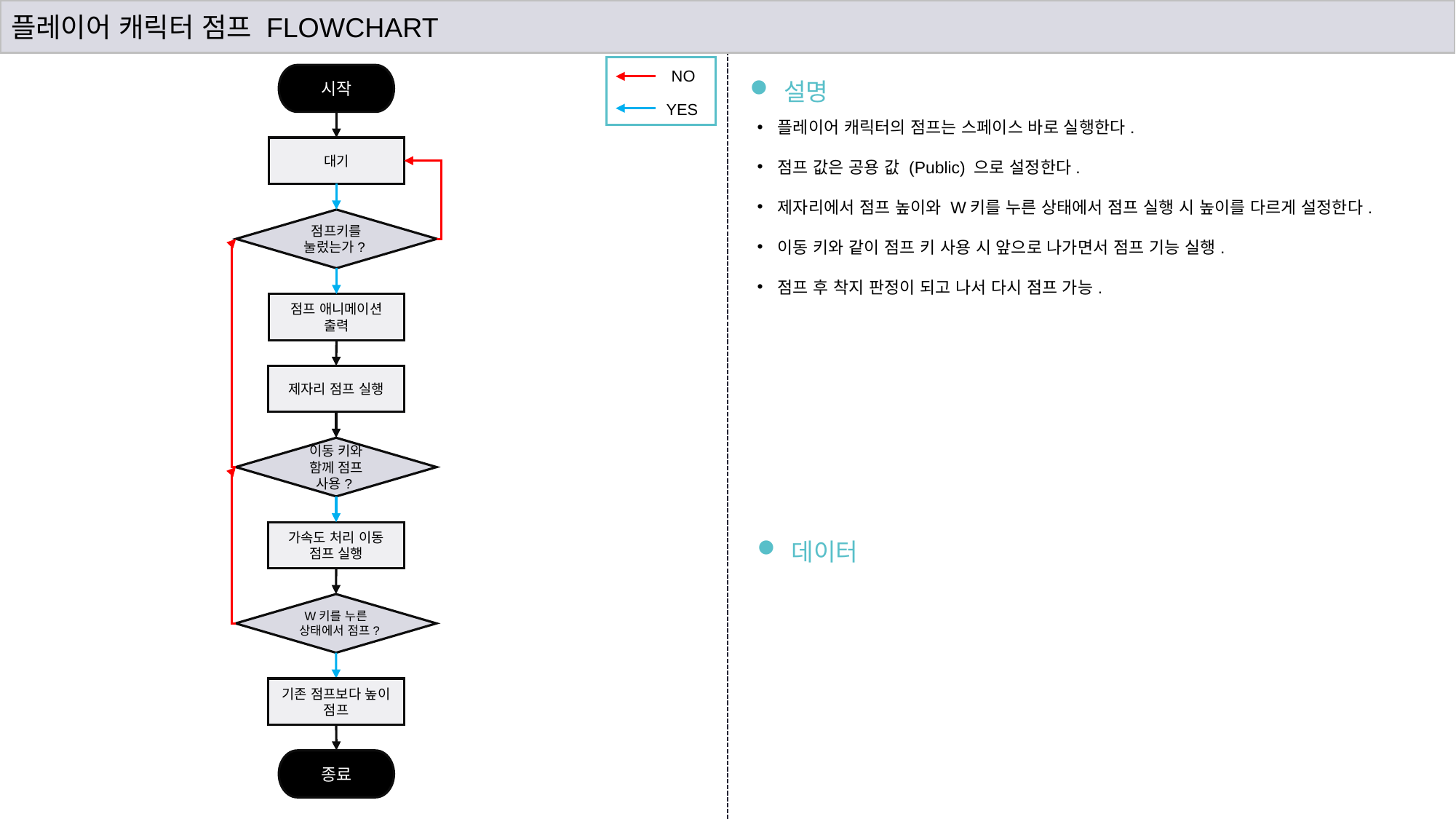

플레이어 캐릭터 점프 FLOWCHART

NO
YES
시작
설명
플레이어 캐릭터의 점프는 스페이스 바로 실행한다.

점프 값은 공용 값 (Public) 으로 설정한다.

제자리에서 점프 높이와 W키를 누른 상태에서 점프 실행 시 높이를 다르게 설정한다.

이동 키와 같이 점프 키 사용 시 앞으로 나가면서 점프 기능 실행.

점프 후 착지 판정이 되고 나서 다시 점프 가능.
대기
점프키를 눌렀는가?
점프 애니메이션 출력
제자리 점프 실행
이동 키와 함께 점프 사용?
가속도 처리 이동 점프 실행
데이터
W키를 누른 상태에서 점프?
기존 점프보다 높이 점프
종료